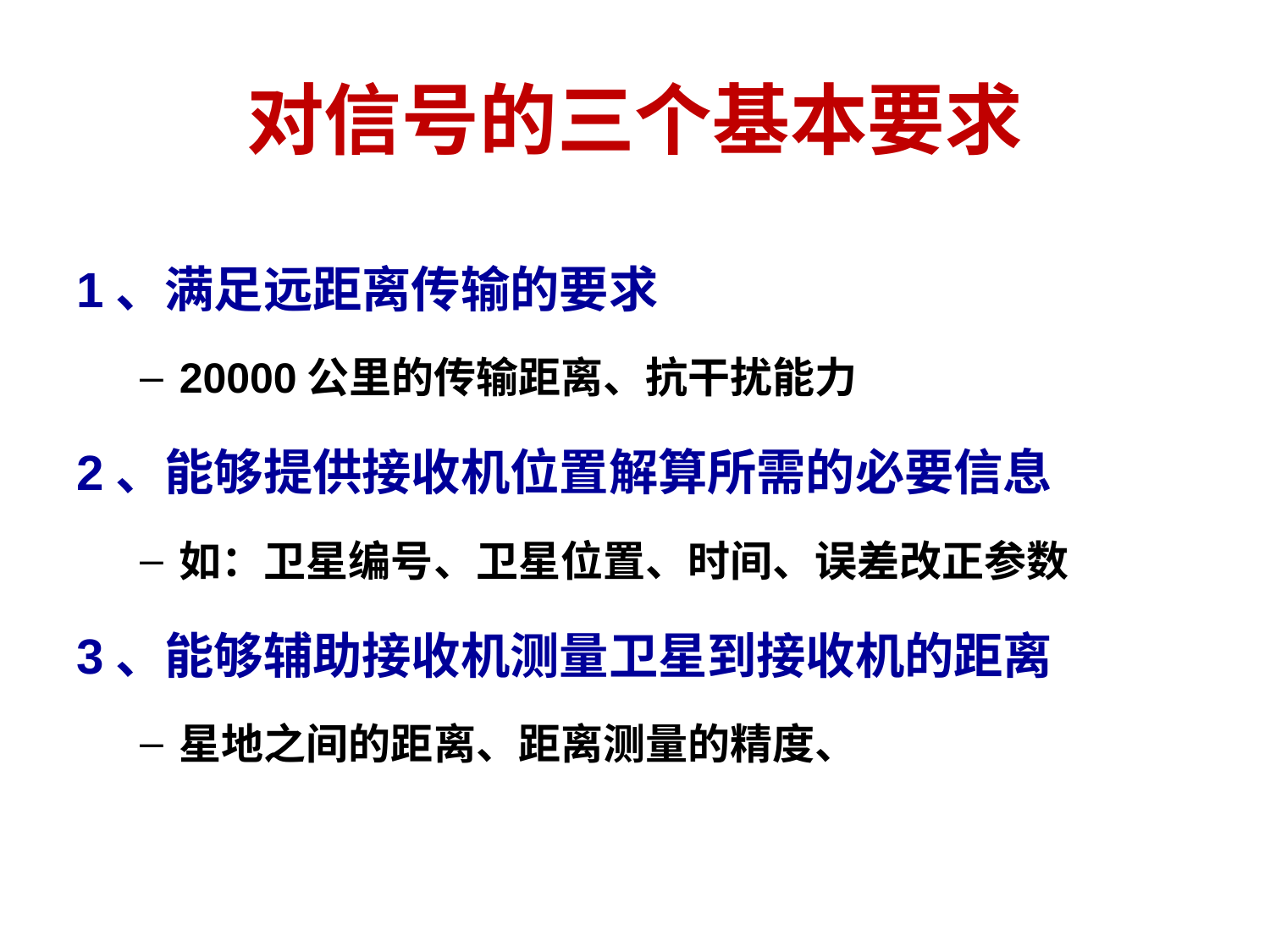

# 对信号的三个基本要求
1、满足远距离传输的要求
20000公里的传输距离、抗干扰能力
2、能够提供接收机位置解算所需的必要信息
如：卫星编号、卫星位置、时间、误差改正参数
3、能够辅助接收机测量卫星到接收机的距离
星地之间的距离、距离测量的精度、